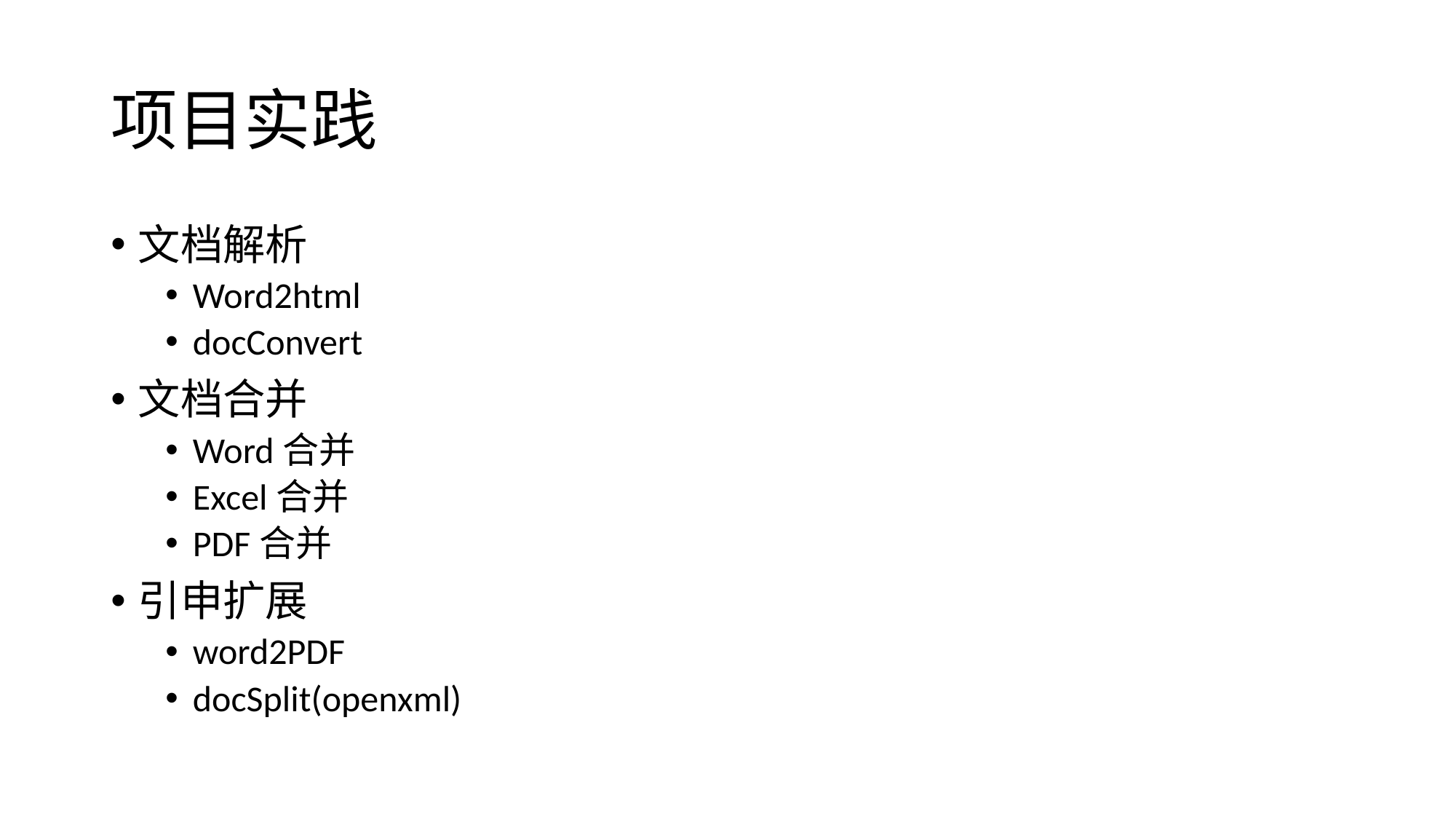

# 项目实践
文档解析
Word2html
docConvert
文档合并
Word合并
Excel合并
PDF合并
引申扩展
word2PDF
docSplit(openxml)